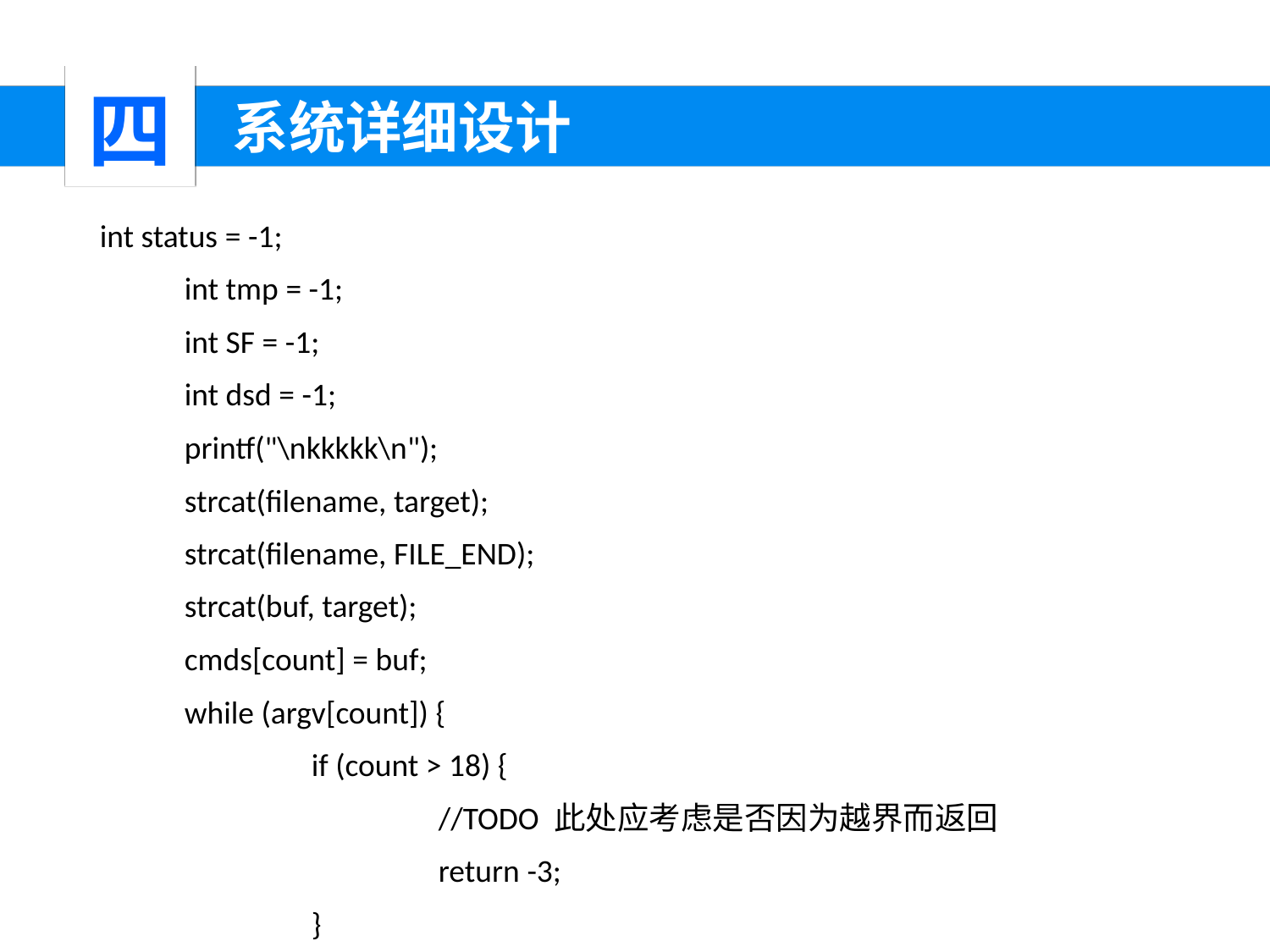

四
                系统详细设计
int status = -1;
	int tmp = -1;
	int SF = -1;
	int dsd = -1;
	printf("\nkkkkk\n");
	strcat(filename, target);
	strcat(filename, FILE_END);
	strcat(buf, target);
	cmds[count] = buf;
	while (argv[count]) {
		if (count > 18) {
			//TODO 此处应考虑是否因为越界而返回
			return -3;
		}